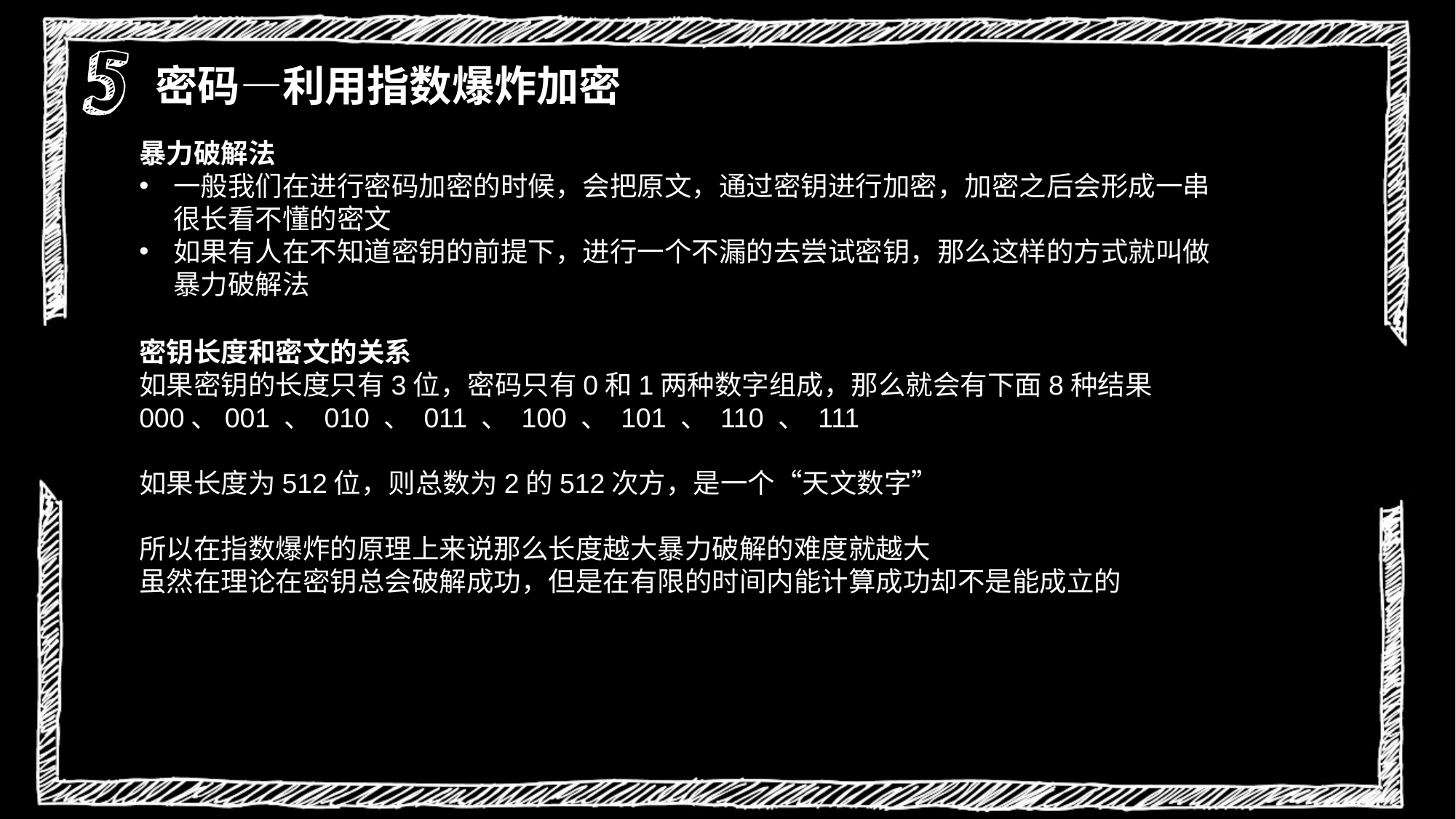

密码—利用指数爆炸加密
暴力破解法
一般我们在进行密码加密的时候，会把原文，通过密钥进行加密，加密之后会形成一串很长看不懂的密文
如果有人在不知道密钥的前提下，进行一个不漏的去尝试密钥，那么这样的方式就叫做暴力破解法

密钥长度和密文的关系
如果密钥的长度只有3位，密码只有0和1两种数字组成，那么就会有下面8种结果
000、001 、 010 、 011 、 100 、 101 、 110 、 111

如果长度为512位，则总数为2的512次方，是一个“天文数字”

所以在指数爆炸的原理上来说那么长度越大暴力破解的难度就越大
虽然在理论在密钥总会破解成功，但是在有限的时间内能计算成功却不是能成立的